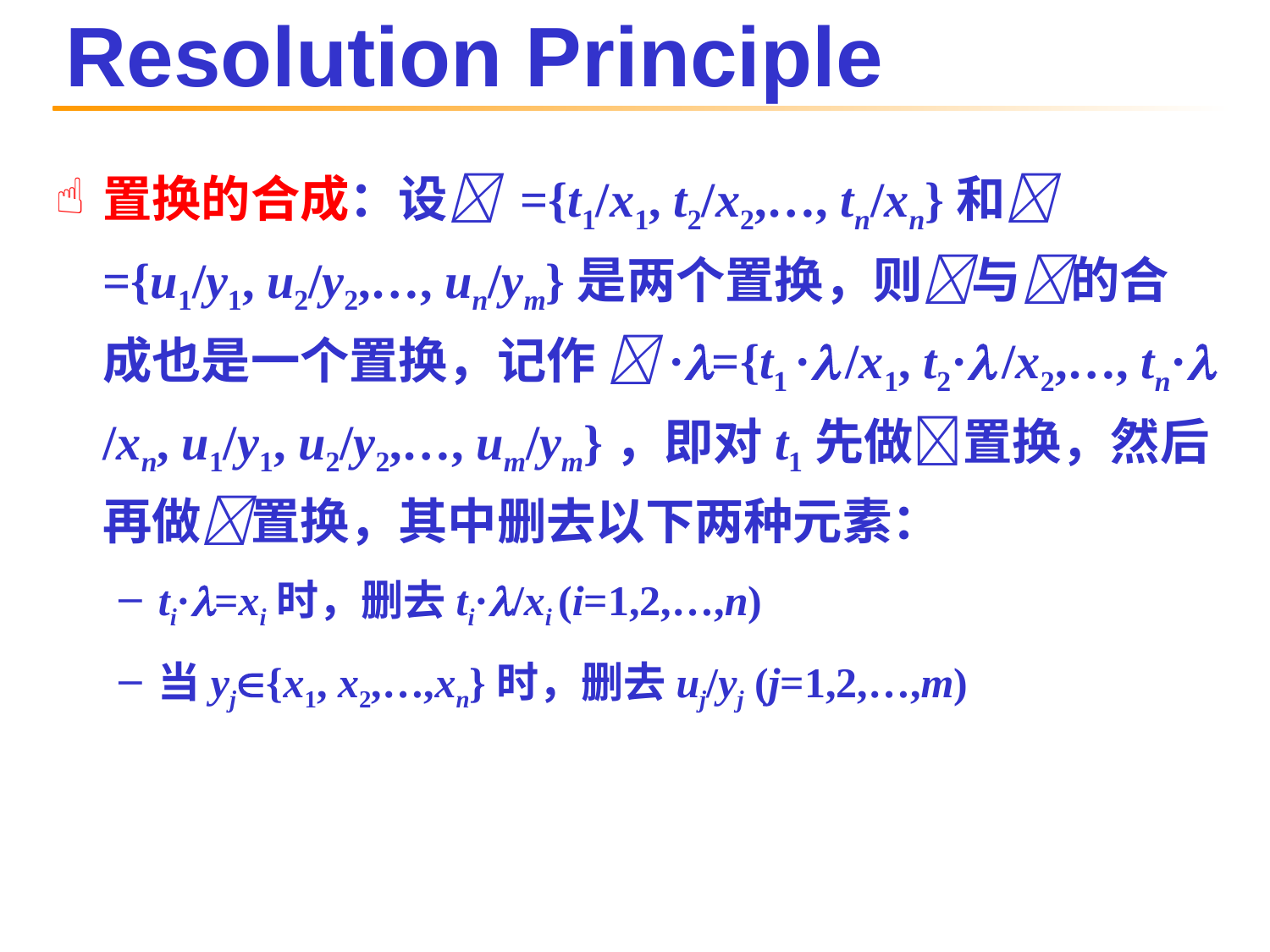

# Resolution Principle
置换的合成：设σ ={t1/x1, t2/x2,…, tn/xn}和λ ={u1/y1, u2/y2,…, un/ym}是两个置换，则σ与λ的合成也是一个置换，记作 σ·λ={t1 ·λ /x1, t2·λ /x2,…, tn·λ /xn, u1/y1, u2/y2,…, um/ym}，即对t1先做λ置换，然后再做σ置换，其中删去以下两种元素：
ti·λ=xi时，删去ti·λ/xi (i=1,2,…,n)
当yj∈{x1, x2,…,xn}时，删去uj/yj (j=1,2,…,m)